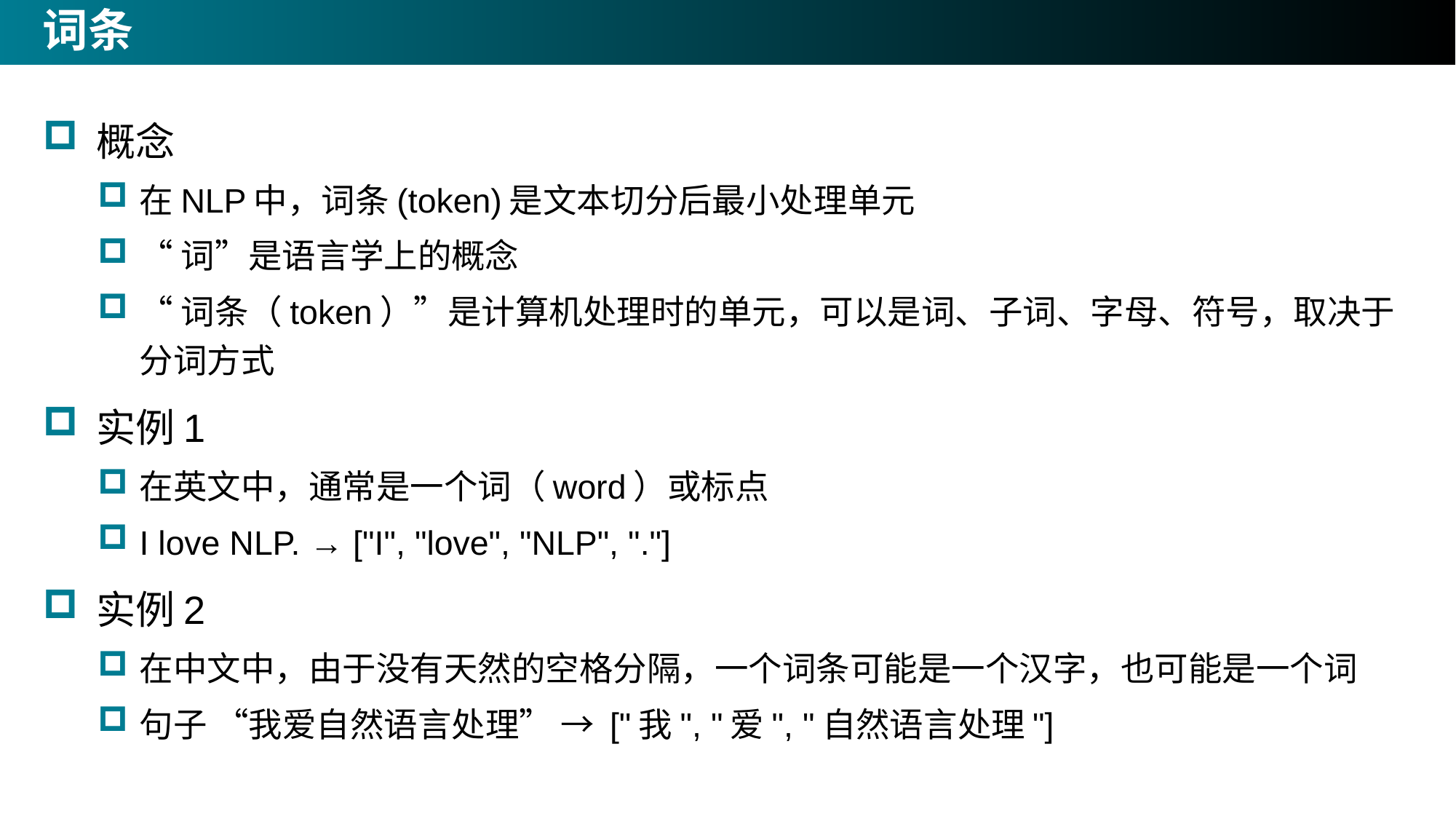

# 词条
概念
在NLP中，词条(token)是文本切分后最小处理单元
“词”是语言学上的概念
“词条（token）”是计算机处理时的单元，可以是词、子词、字母、符号，取决于分词方式
实例1
在英文中，通常是一个词（word）或标点
I love NLP. → ["I", "love", "NLP", "."]
实例2
在中文中，由于没有天然的空格分隔，一个词条可能是一个汉字，也可能是一个词
句子 “我爱自然语言处理” → ["我", "爱", "自然语言处理"]